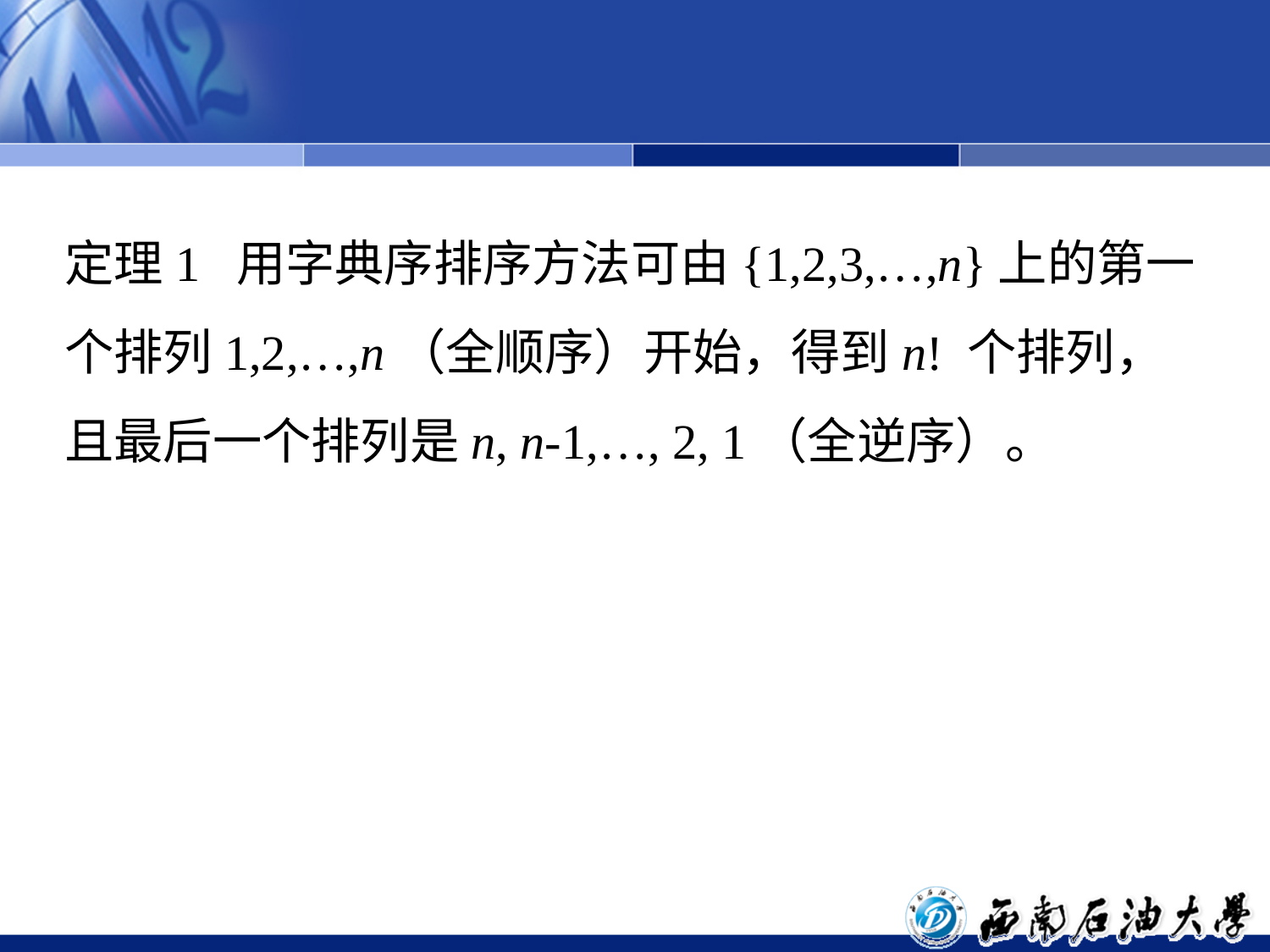

#
定理1  用字典序排序方法可由{1,2,3,…,n}上的第一个排列1,2,…,n（全顺序）开始，得到n! 个排列，且最后一个排列是n, n-1,…, 2, 1（全逆序）。